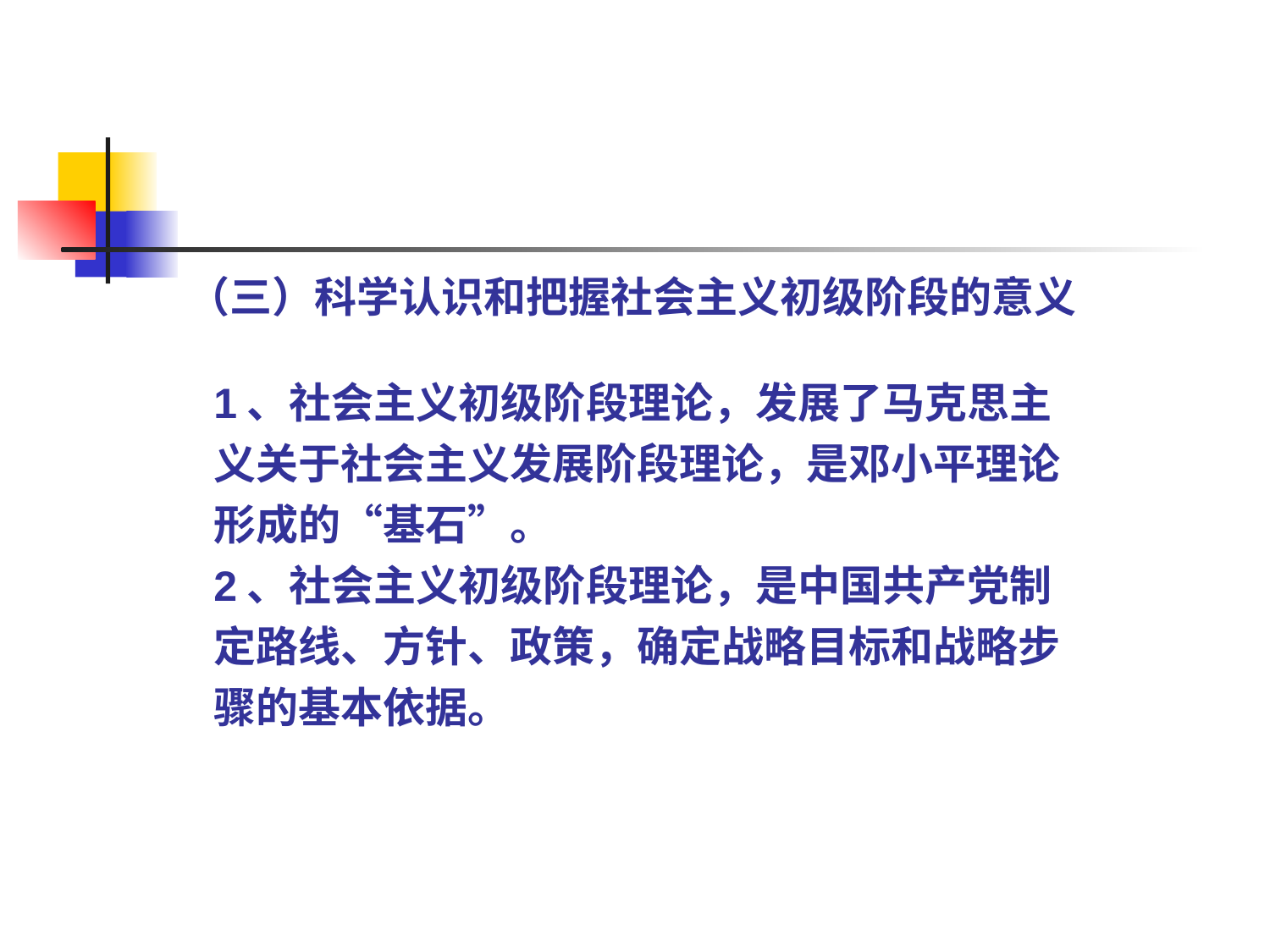

（三）科学认识和把握社会主义初级阶段的意义
1、社会主义初级阶段理论，发展了马克思主义关于社会主义发展阶段理论，是邓小平理论形成的“基石”。
2、社会主义初级阶段理论，是中国共产党制定路线、方针、政策，确定战略目标和战略步骤的基本依据。